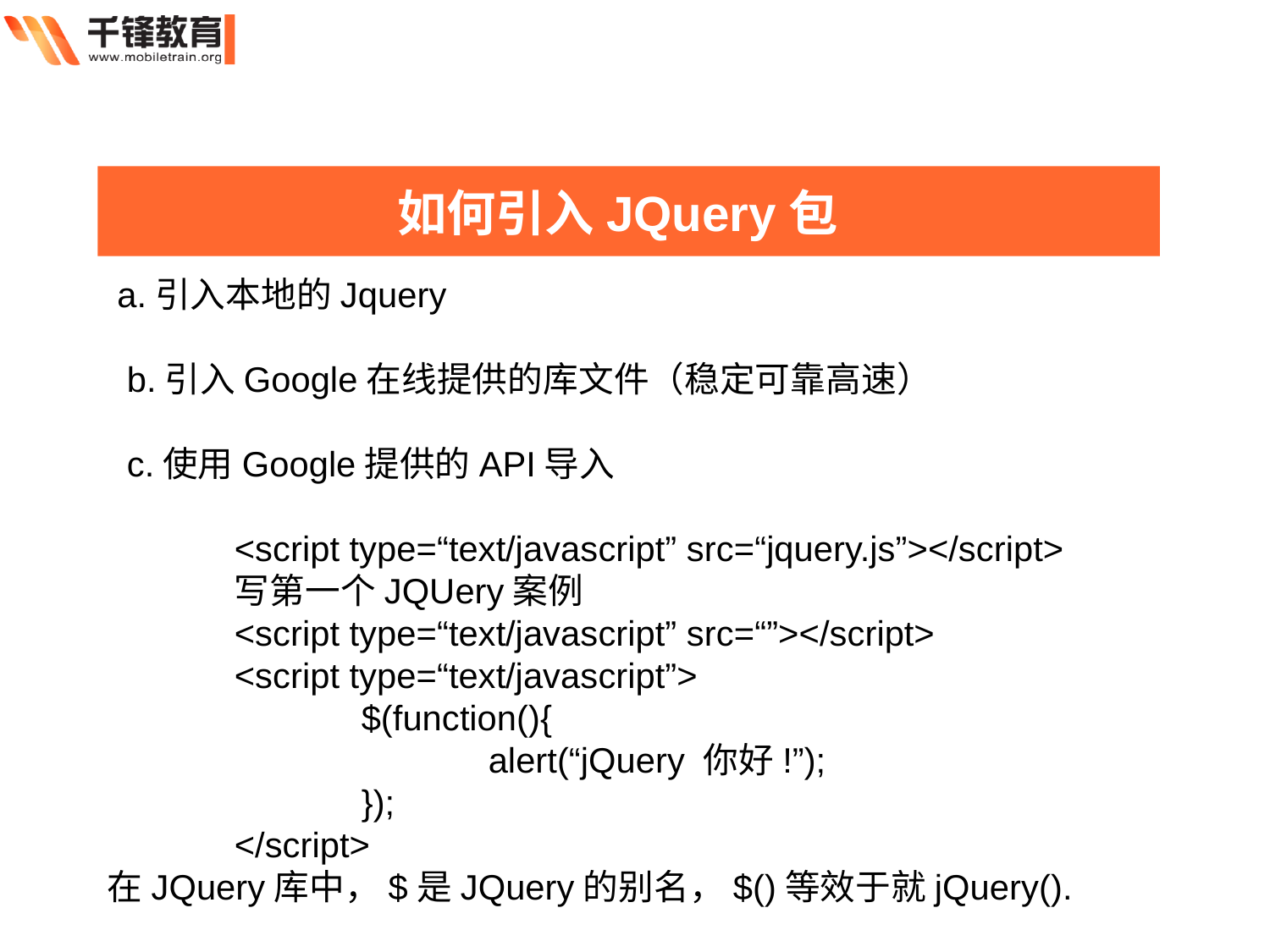

如何引入JQuery包
 a.引入本地的Jquery

  b.引入Google在线提供的库文件（稳定可靠高速）

  c.使用Google提供的API导入

	<script type=“text/javascript” src=“jquery.js”></script>
	写第一个JQUery案例
	<script type=“text/javascript” src=“”></script>
	<script type=“text/javascript”>
		$(function(){
			alert(“jQuery 你好!”);
		});
	</script>
在JQuery库中，$是JQuery的别名，$()等效于就jQuery().